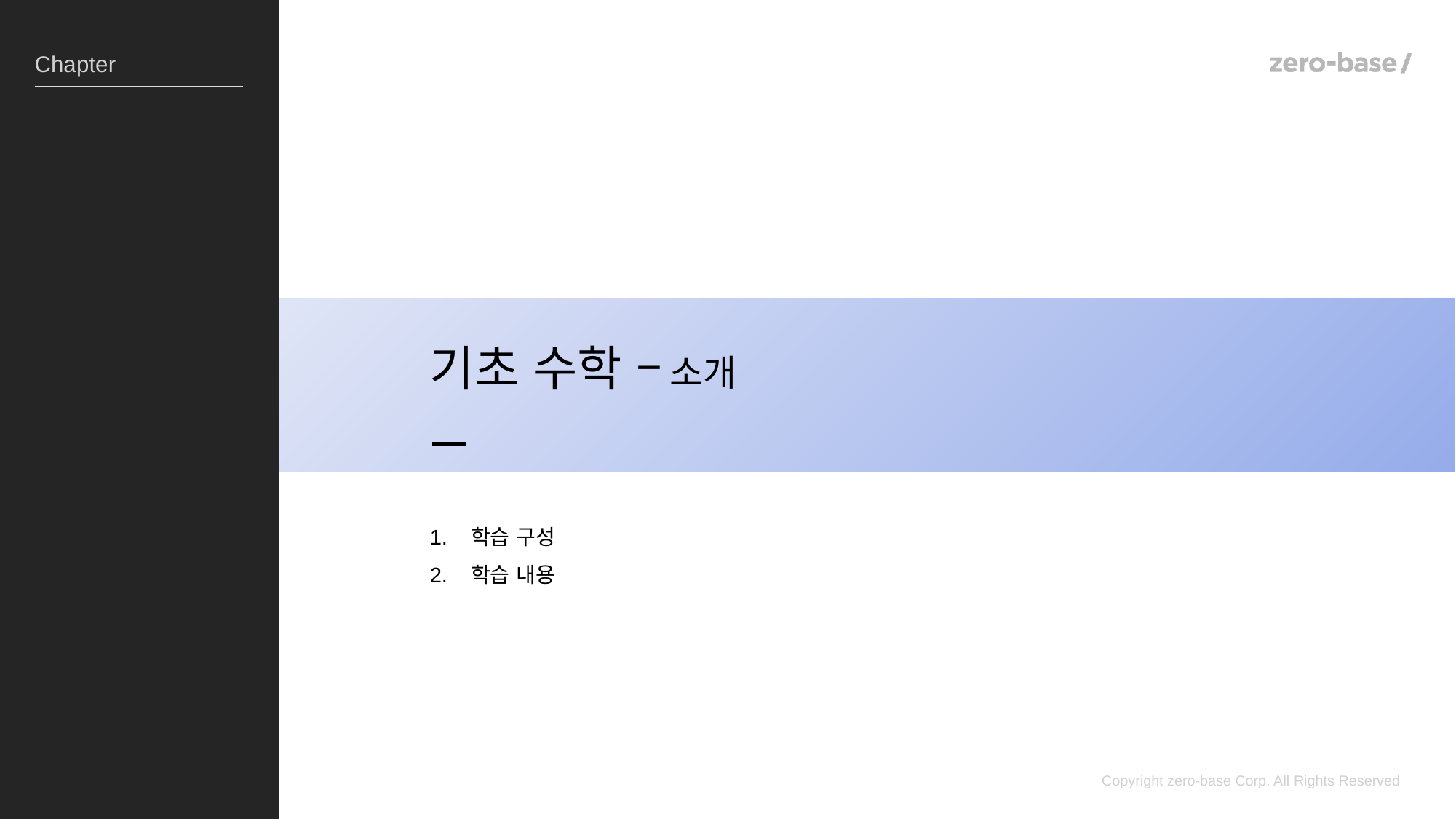

기초 수학 – 소개
학습 구성
학습 내용